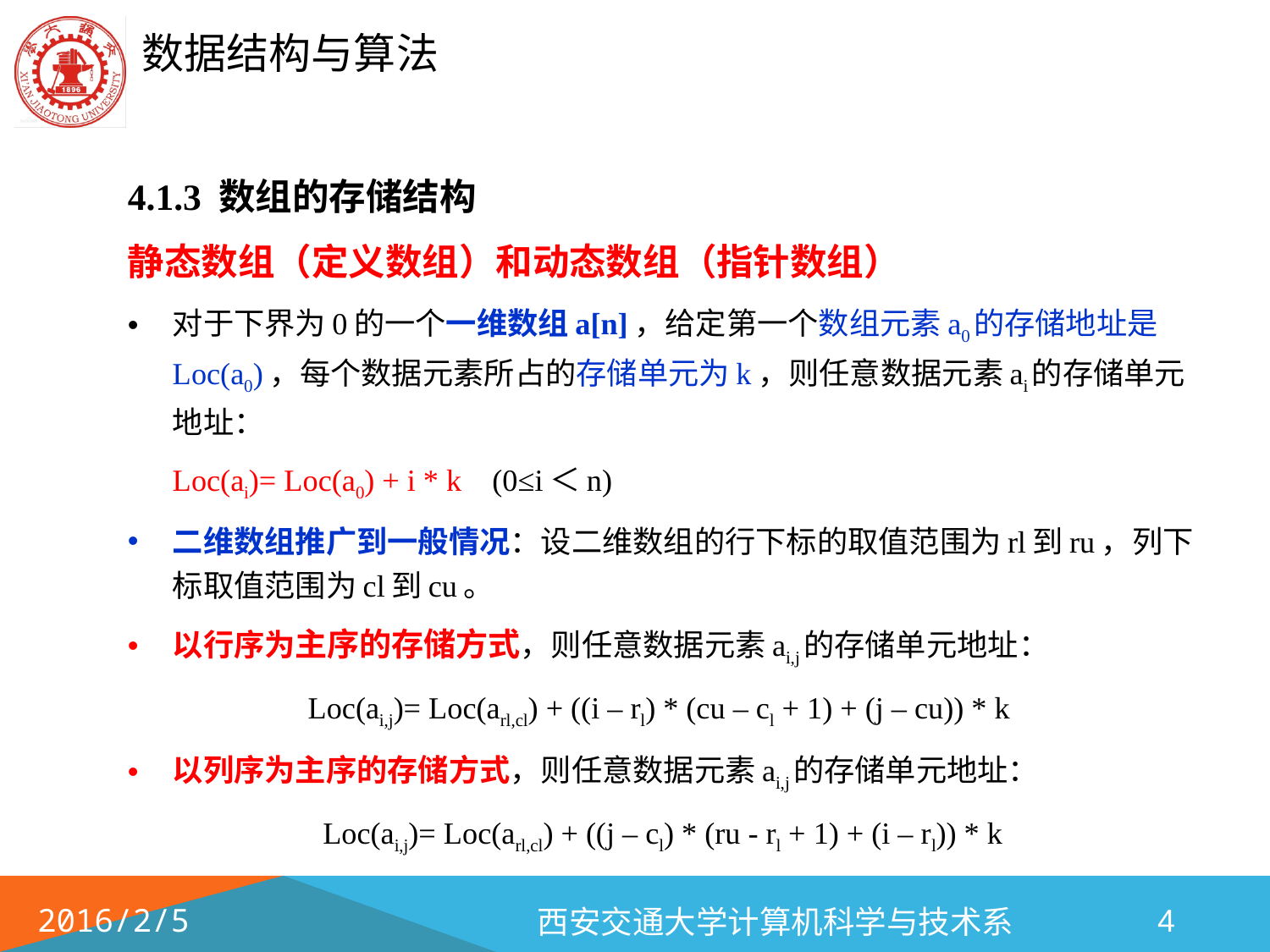

4.1.3 数组的存储结构
静态数组（定义数组）和动态数组（指针数组）
对于下界为0的一个一维数组a[n]，给定第一个数组元素a0的存储地址是Loc(a0)，每个数据元素所占的存储单元为k，则任意数据元素ai的存储单元地址：
			Loc(ai)= Loc(a0) + i * k    (0≤i＜n)
二维数组推广到一般情况：设二维数组的行下标的取值范围为rl到ru，列下标取值范围为cl到cu。
以行序为主序的存储方式，则任意数据元素ai,j的存储单元地址：
Loc(ai,j)= Loc(arl,cl) + ((i – rl) * (cu – cl + 1) + (j – cu)) * k
以列序为主序的存储方式，则任意数据元素ai,j的存储单元地址：
Loc(ai,j)= Loc(arl,cl) + ((j – cl) * (ru - rl + 1) + (i – rl)) * k